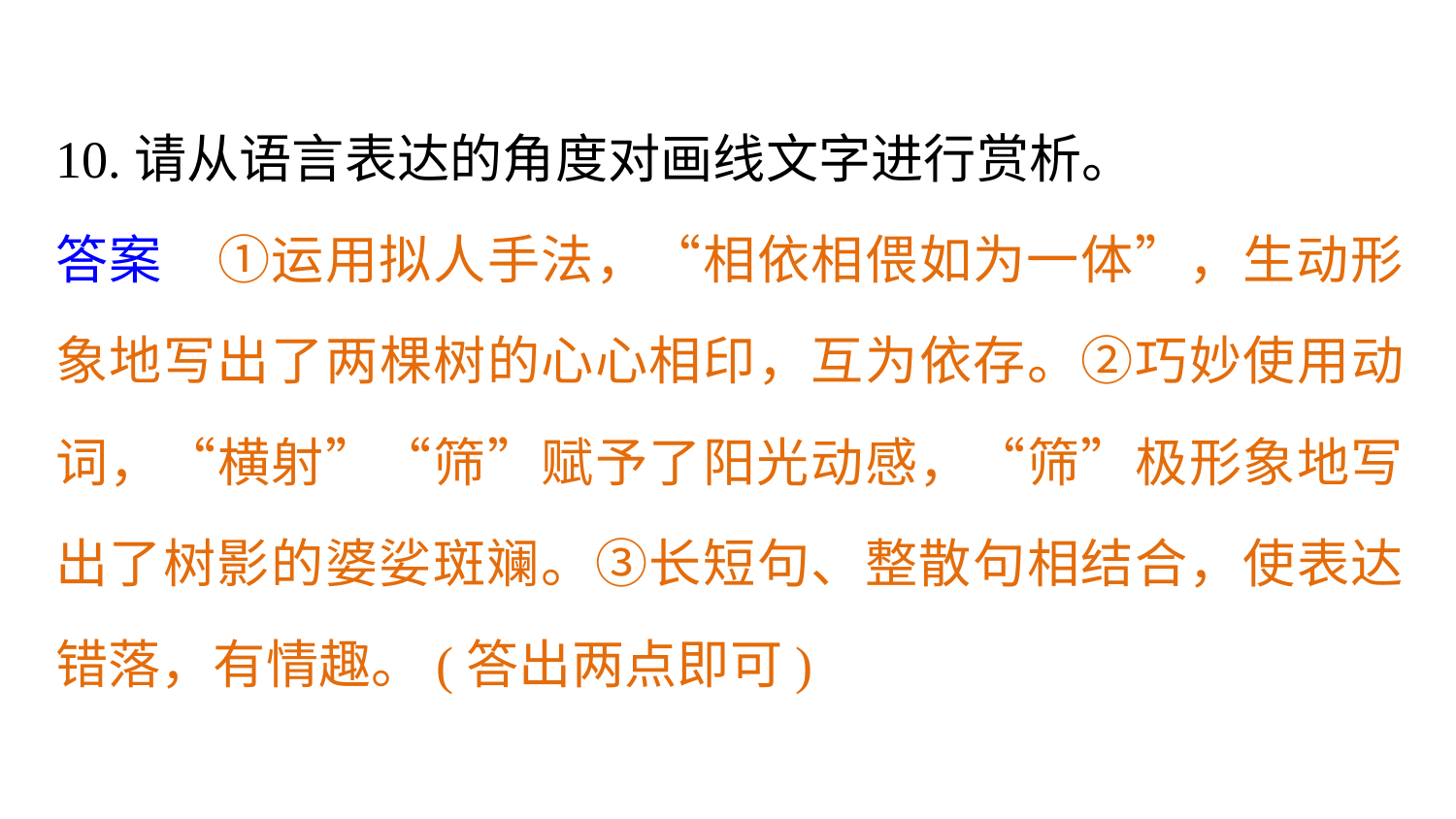

10.请从语言表达的角度对画线文字进行赏析。
答案　①运用拟人手法，“相依相偎如为一体”，生动形象地写出了两棵树的心心相印，互为依存。②巧妙使用动词，“横射”“筛”赋予了阳光动感，“筛”极形象地写出了树影的婆娑斑斓。③长短句、整散句相结合，使表达错落，有情趣。(答出两点即可)